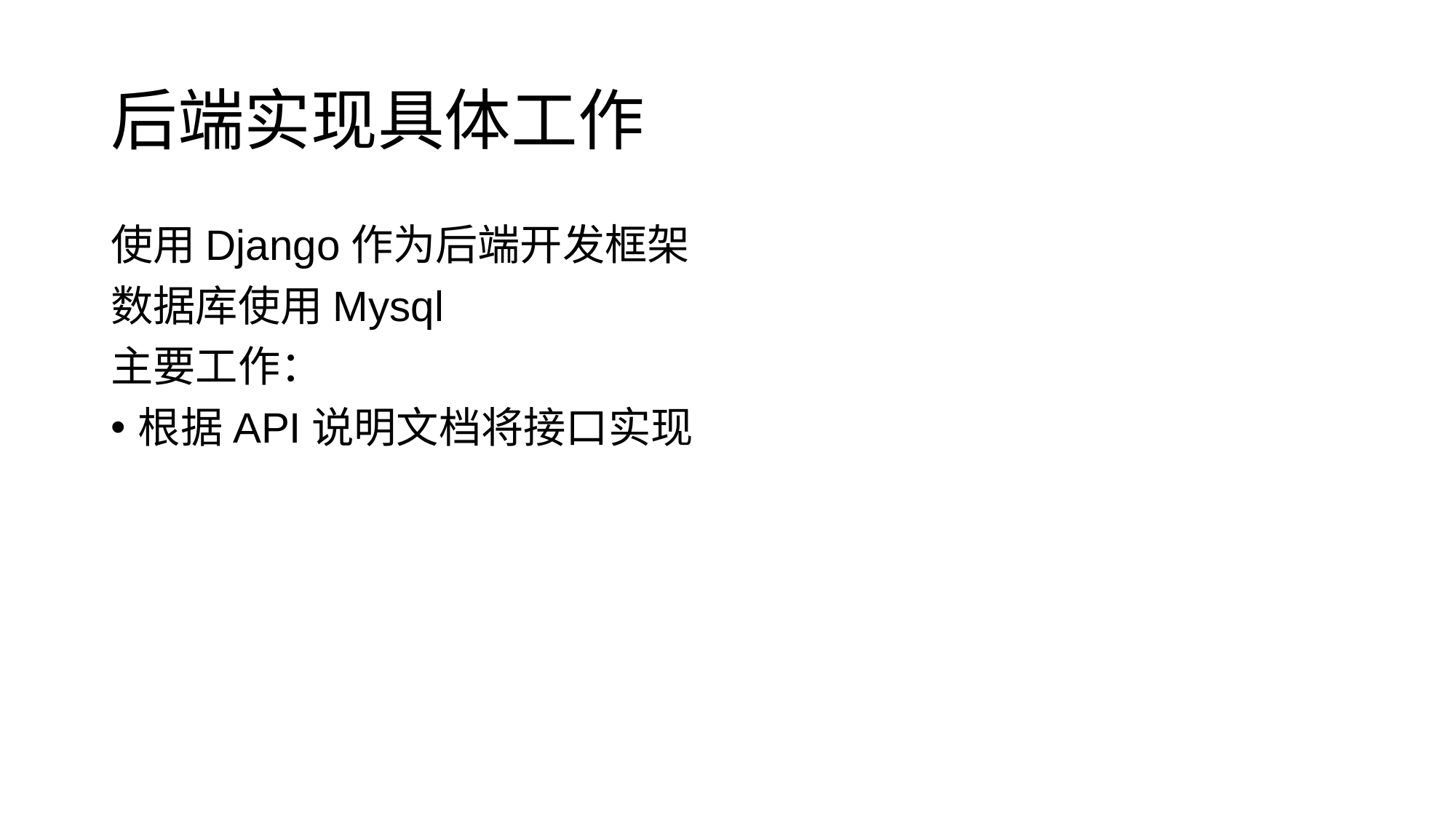

# 后端实现具体工作
使用Django作为后端开发框架
数据库使用Mysql
主要工作：
根据API说明文档将接口实现